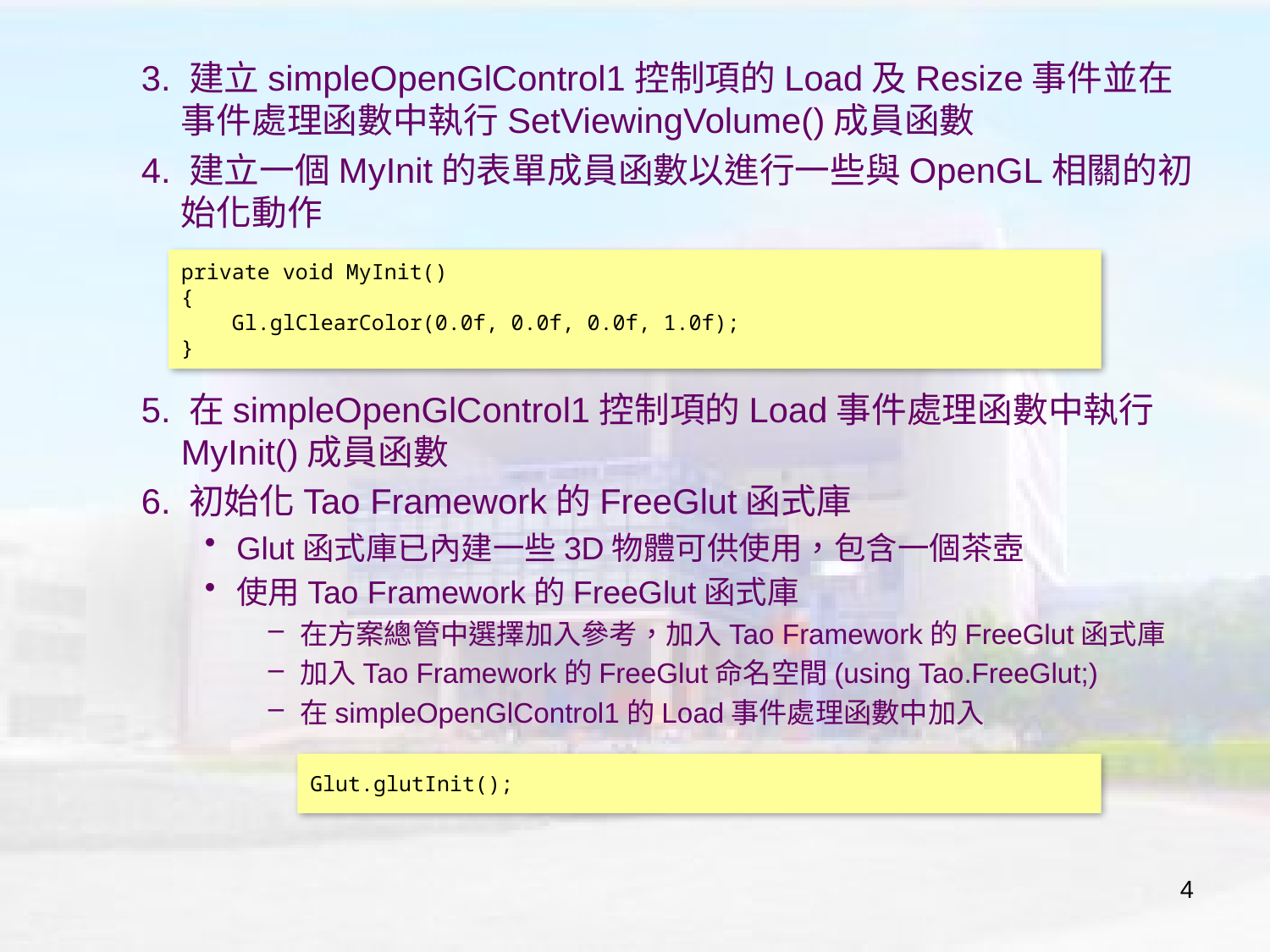

3. 建立simpleOpenGlControl1控制項的Load及Resize事件並在事件處理函數中執行SetViewingVolume()成員函數
4. 建立一個MyInit的表單成員函數以進行一些與OpenGL相關的初始化動作

5. 在simpleOpenGlControl1控制項的Load事件處理函數中執行MyInit()成員函數
6. 初始化Tao Framework的FreeGlut函式庫
Glut函式庫已內建一些3D物體可供使用，包含一個茶壺
使用Tao Framework的FreeGlut函式庫
在方案總管中選擇加入參考，加入Tao Framework的FreeGlut函式庫
加入Tao Framework的FreeGlut命名空間(using Tao.FreeGlut;)
在simpleOpenGlControl1的Load事件處理函數中加入
private void MyInit()
{
    Gl.glClearColor(0.0f, 0.0f, 0.0f, 1.0f);
}
Glut.glutInit();
4